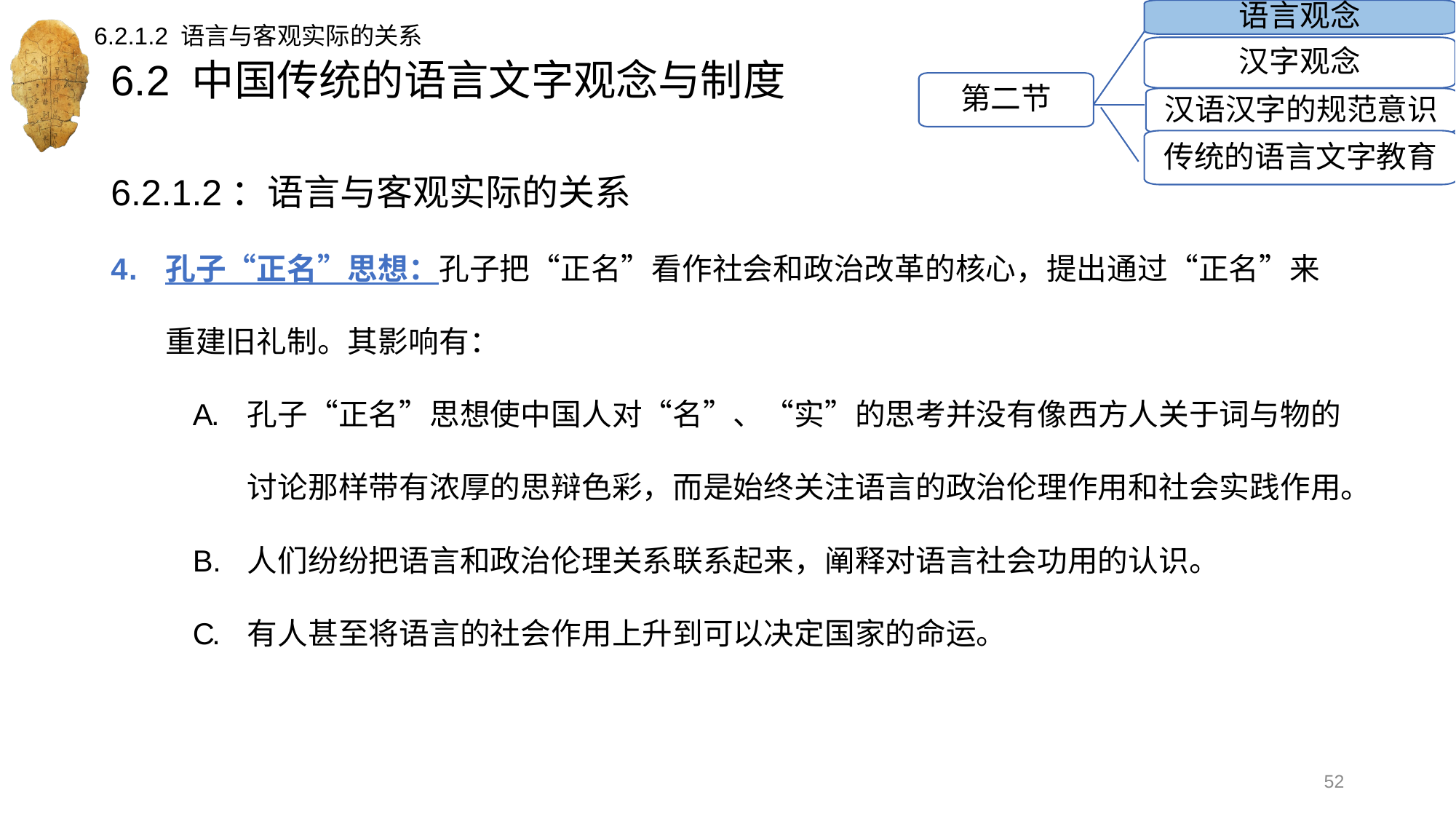

语言观念
6.2.1.2 语言与客观实际的关系
汉字观念
# 6.2 中国传统的语言文字观念与制度

第二节
汉语汉字的规范意识

传统的语言文字教育
6.2.1.2：语言与客观实际的关系
孔子“正名”思想：孔子把“正名”看作社会和政治改革的核心，提出通过“正名”来重建旧礼制。其影响有：
孔子“正名”思想使中国人对“名”、“实”的思考并没有像西方人关于词与物的讨论那样带有浓厚的思辩色彩，而是始终关注语言的政治伦理作用和社会实践作用。
人们纷纷把语言和政治伦理关系联系起来，阐释对语言社会功用的认识。
有人甚至将语言的社会作用上升到可以决定国家的命运。
52